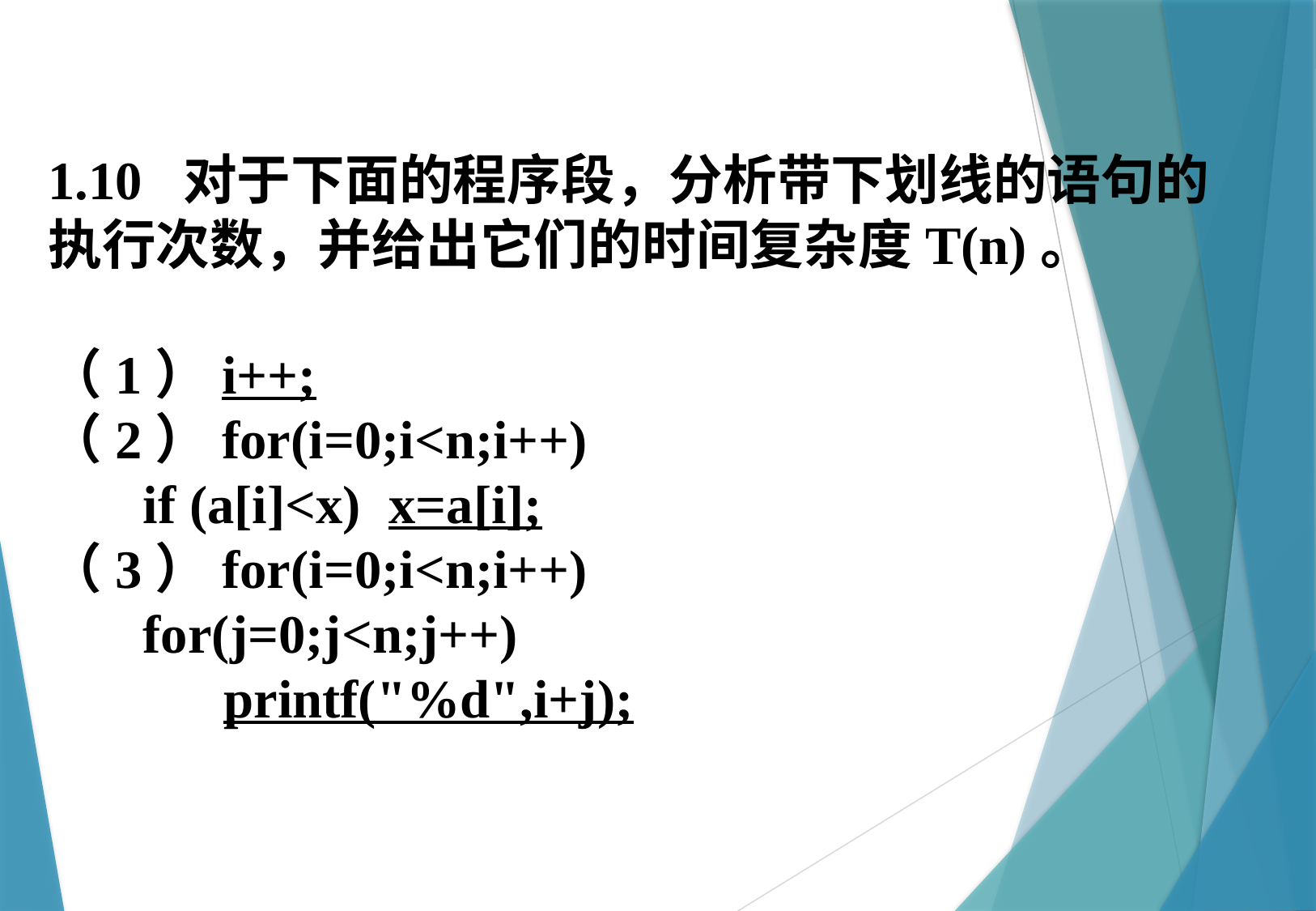

1.10  对于下面的程序段，分析带下划线的语句的执行次数，并给出它们的时间复杂度T(n)。

（1）i++;
（2）for(i=0;i<n;i++)
       if (a[i]<x)  x=a[i];
（3）for(i=0;i<n;i++)
       for(j=0;j<n;j++)
    	    printf("%d",i+j);